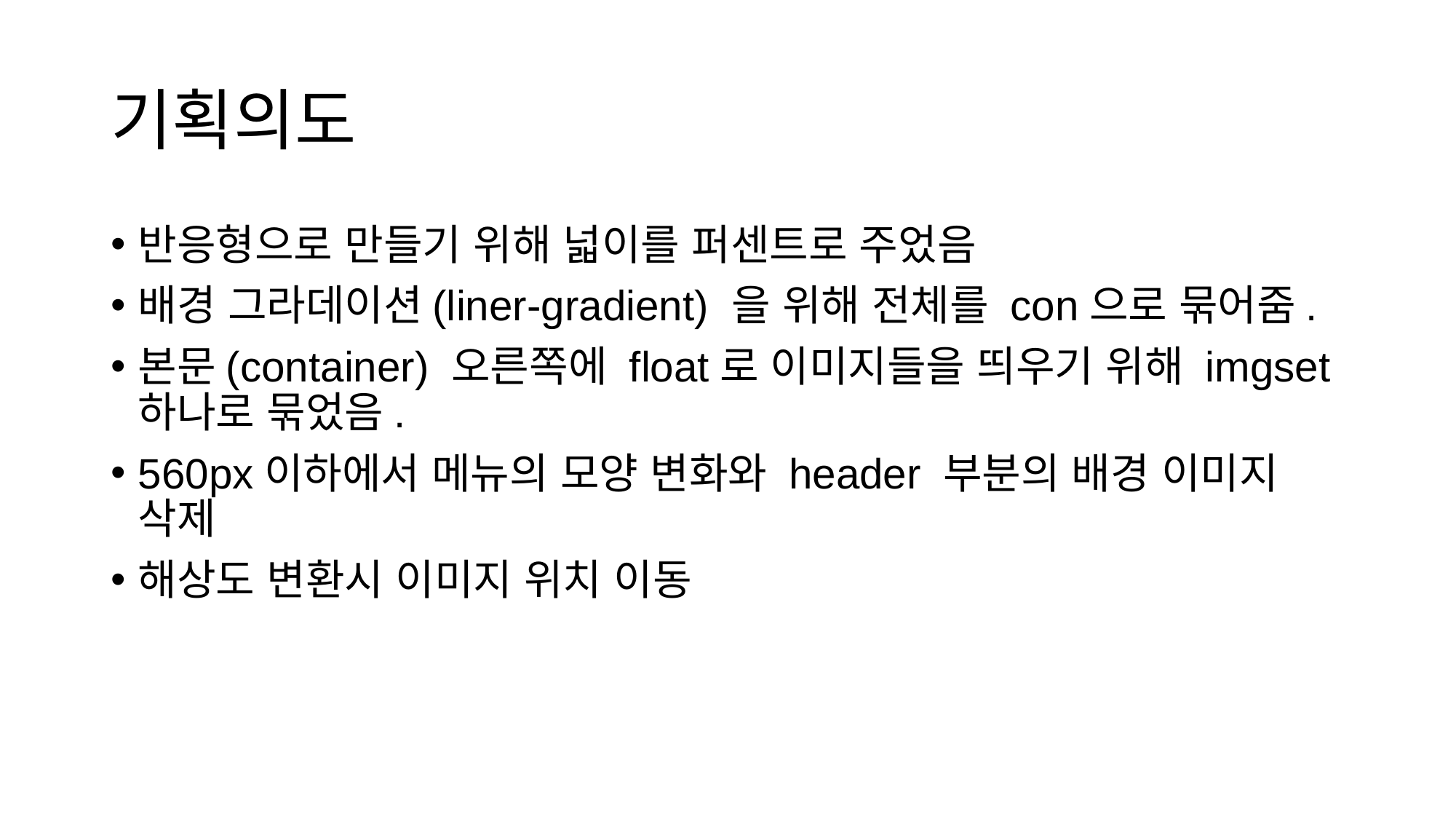

# 기획의도
반응형으로 만들기 위해 넓이를 퍼센트로 주었음
배경 그라데이션(liner-gradient) 을 위해 전체를 con으로 묶어줌.
본문(container) 오른쪽에 float로 이미지들을 띄우기 위해 imgset 하나로 묶었음.
560px이하에서 메뉴의 모양 변화와 header 부분의 배경 이미지 삭제
해상도 변환시 이미지 위치 이동